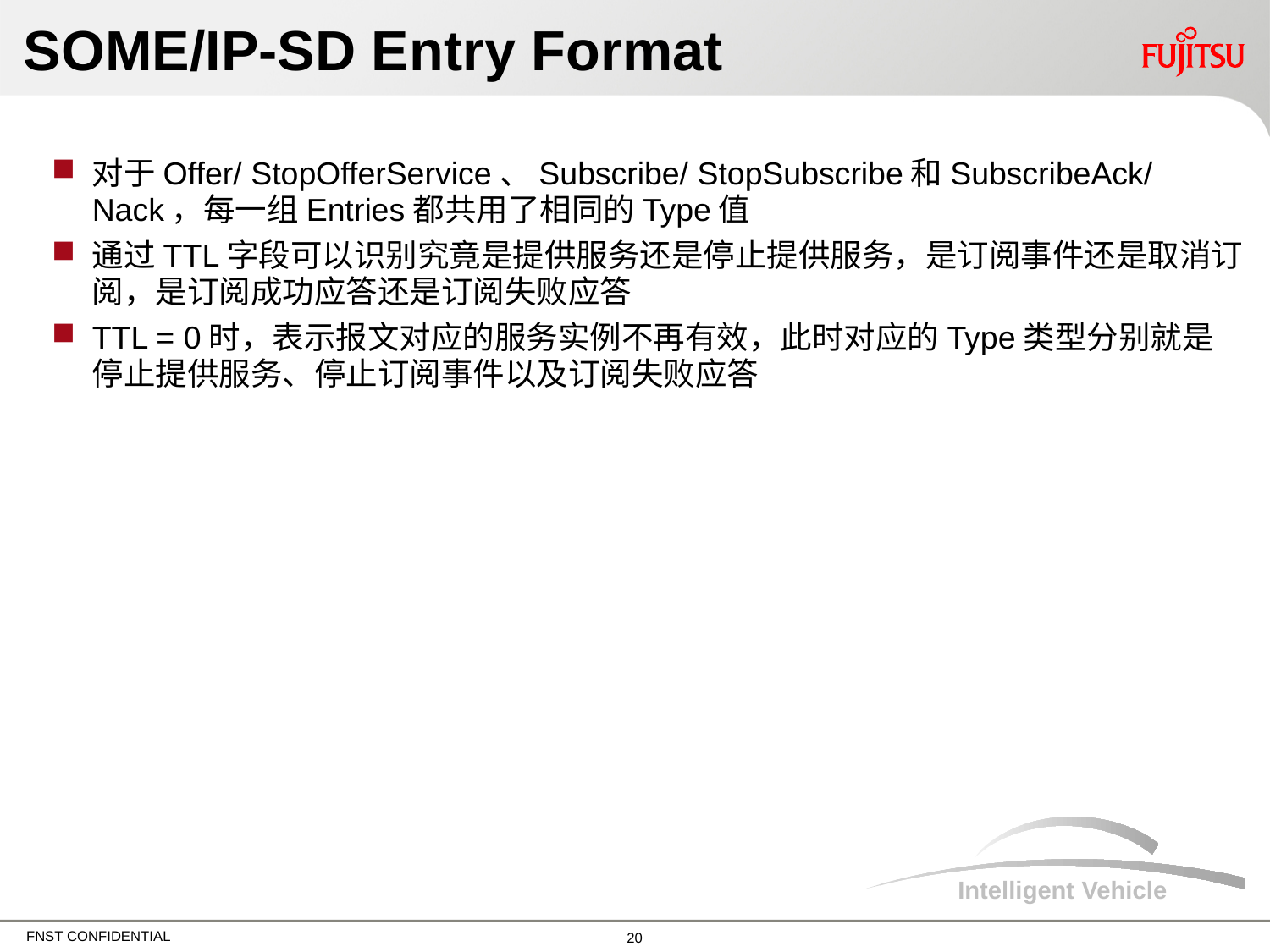

# SOME/IP-SD Entry Format
对于Offer/ StopOfferService、Subscribe/ StopSubscribe和SubscribeAck/ Nack，每一组Entries都共用了相同的Type值
通过TTL字段可以识别究竟是提供服务还是停止提供服务，是订阅事件还是取消订阅，是订阅成功应答还是订阅失败应答
TTL = 0时，表示报文对应的服务实例不再有效，此时对应的Type类型分别就是停止提供服务、停止订阅事件以及订阅失败应答
20